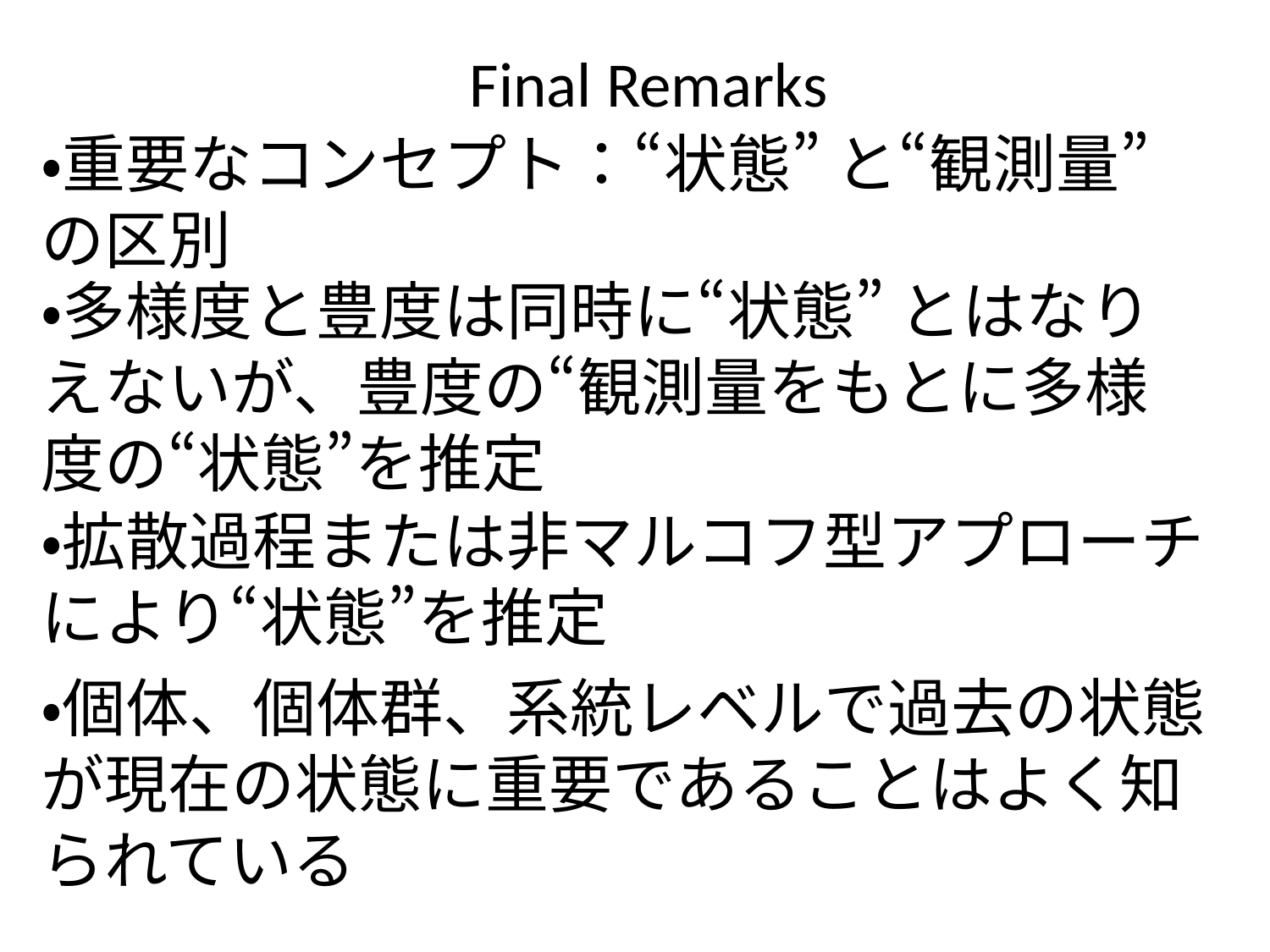

Final Remarks
・重要なコンセプト：“状態” と“観測量”の区別
・多様度と豊度は同時に“状態” とはなりえないが、豊度の“観測量をもとに多様度の“状態”を推定
・拡散過程または非マルコフ型アプローチにより“状態”を推定
・個体、個体群、系統レベルで過去の状態が現在の状態に重要であることはよく知られている